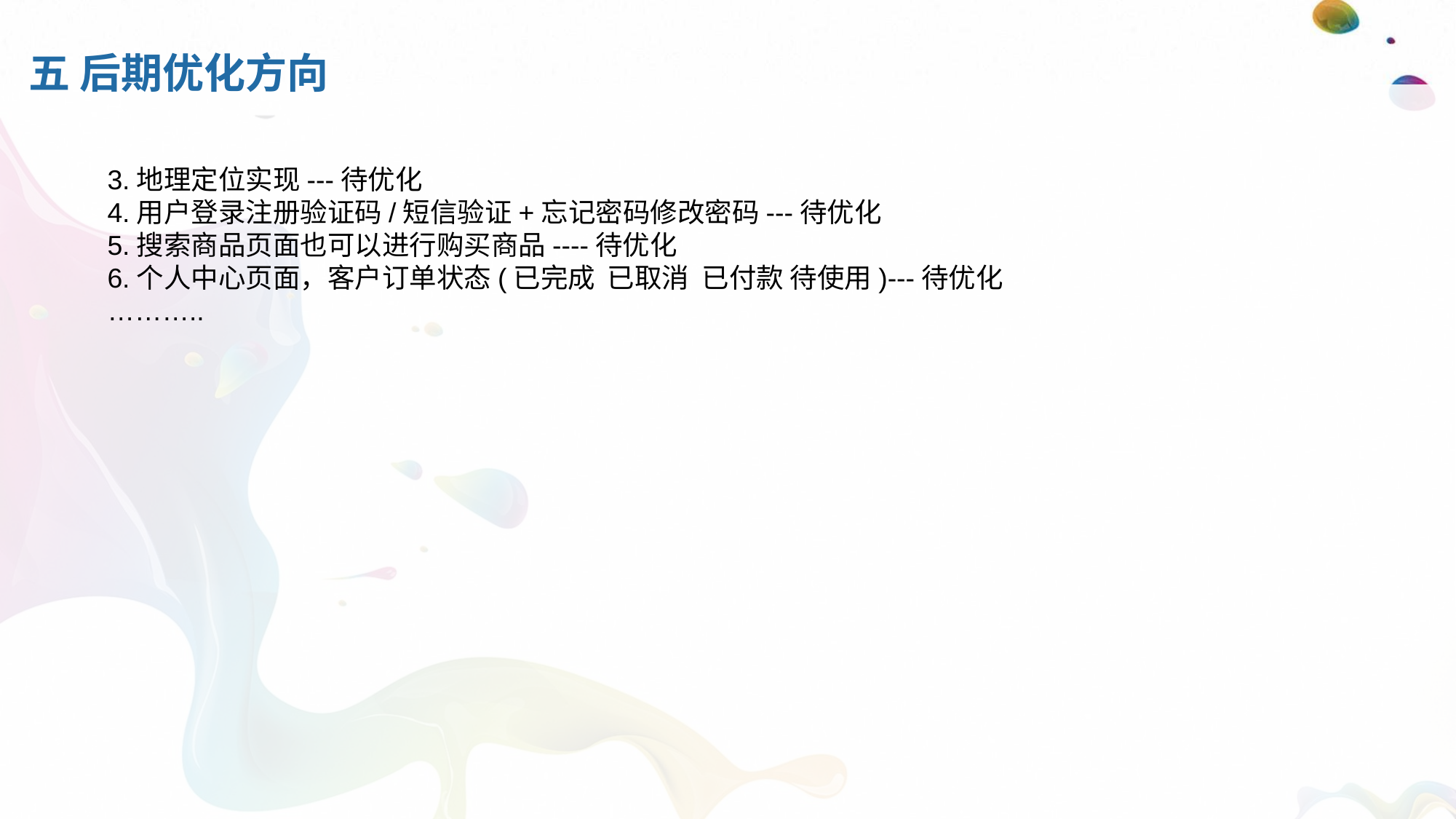

# 五 后期优化方向
3.地理定位实现---待优化
4.用户登录注册验证码/短信验证+忘记密码修改密码---待优化
5.搜索商品页面也可以进行购买商品----待优化
6.个人中心页面，客户订单状态(已完成  已取消  已付款 待使用)---待优化
………..